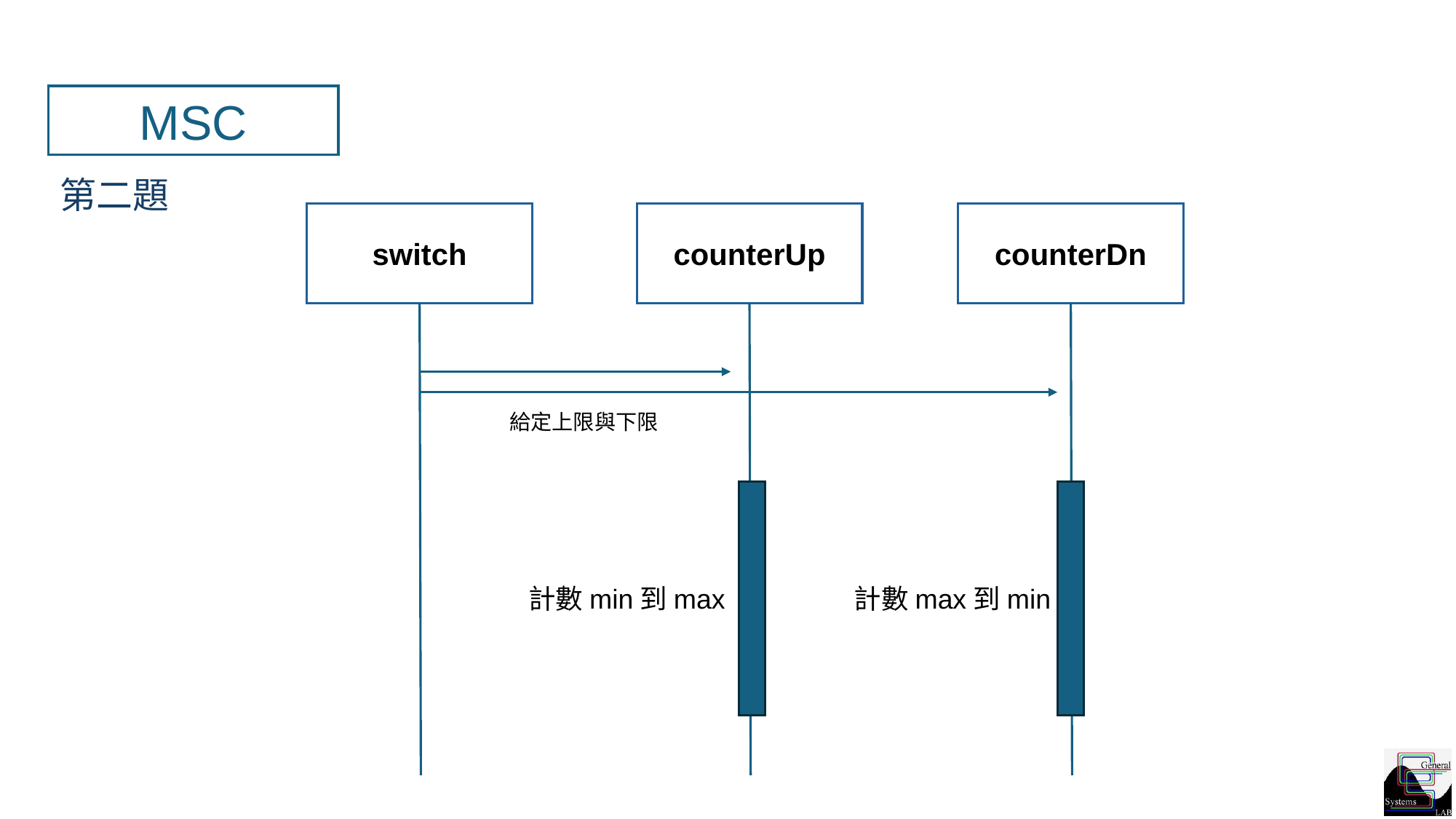

MSC
第二題
switch
counterUp
counterDn
給定上限與下限

計數min到max
計數max到min